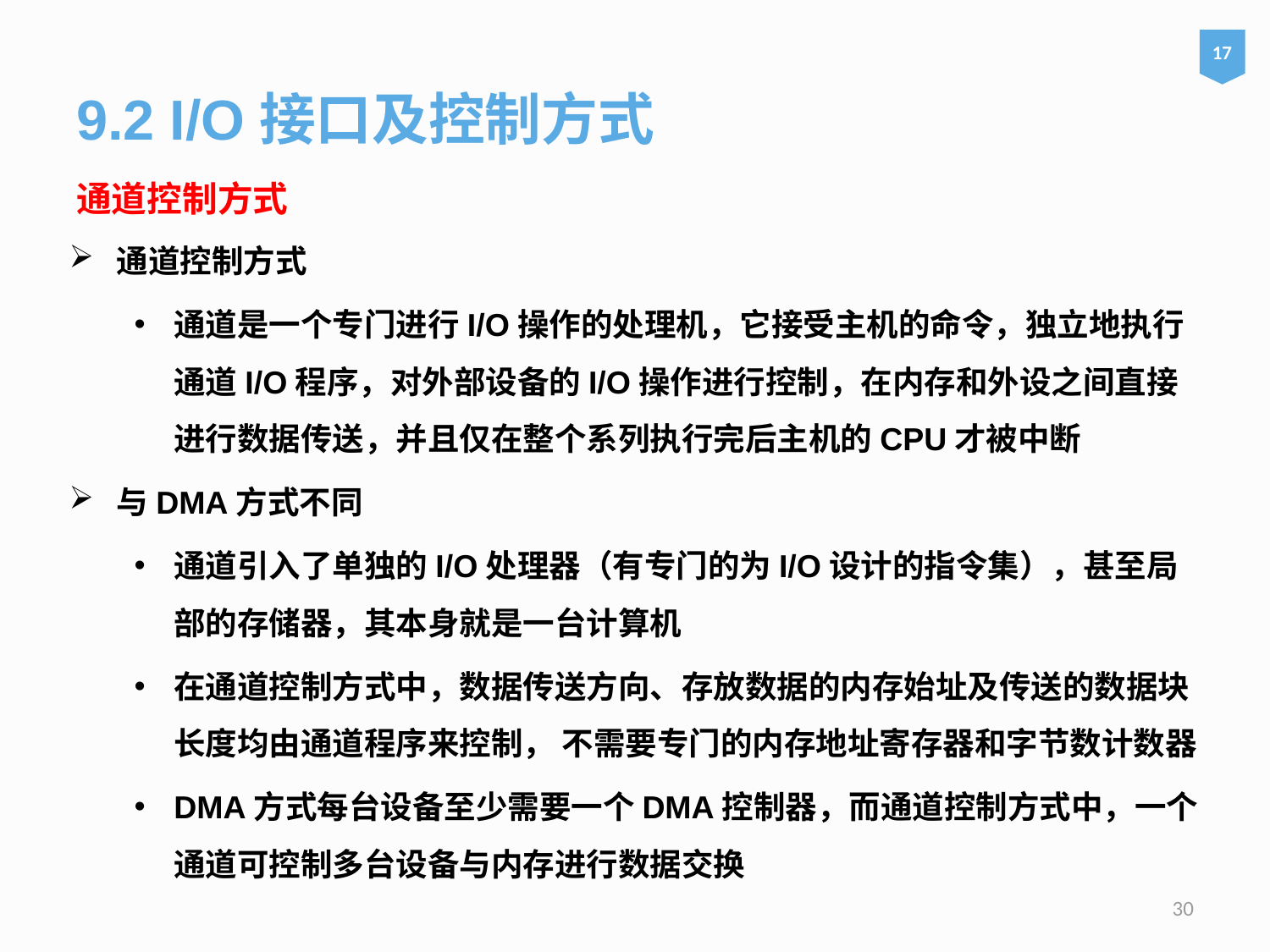

17
9.2 I/O接口及控制方式
通道控制方式
通道控制方式
通道是一个专门进行I/O操作的处理机，它接受主机的命令，独立地执行通道I/O程序，对外部设备的I/O操作进行控制，在内存和外设之间直接进行数据传送，并且仅在整个系列执行完后主机的CPU才被中断
与DMA方式不同
通道引入了单独的I/O处理器（有专门的为I/O设计的指令集），甚至局部的存储器，其本身就是一台计算机
在通道控制方式中，数据传送方向、存放数据的内存始址及传送的数据块长度均由通道程序来控制， 不需要专门的内存地址寄存器和字节数计数器
DMA方式每台设备至少需要一个DMA控制器，而通道控制方式中，一个通道可控制多台设备与内存进行数据交换
30